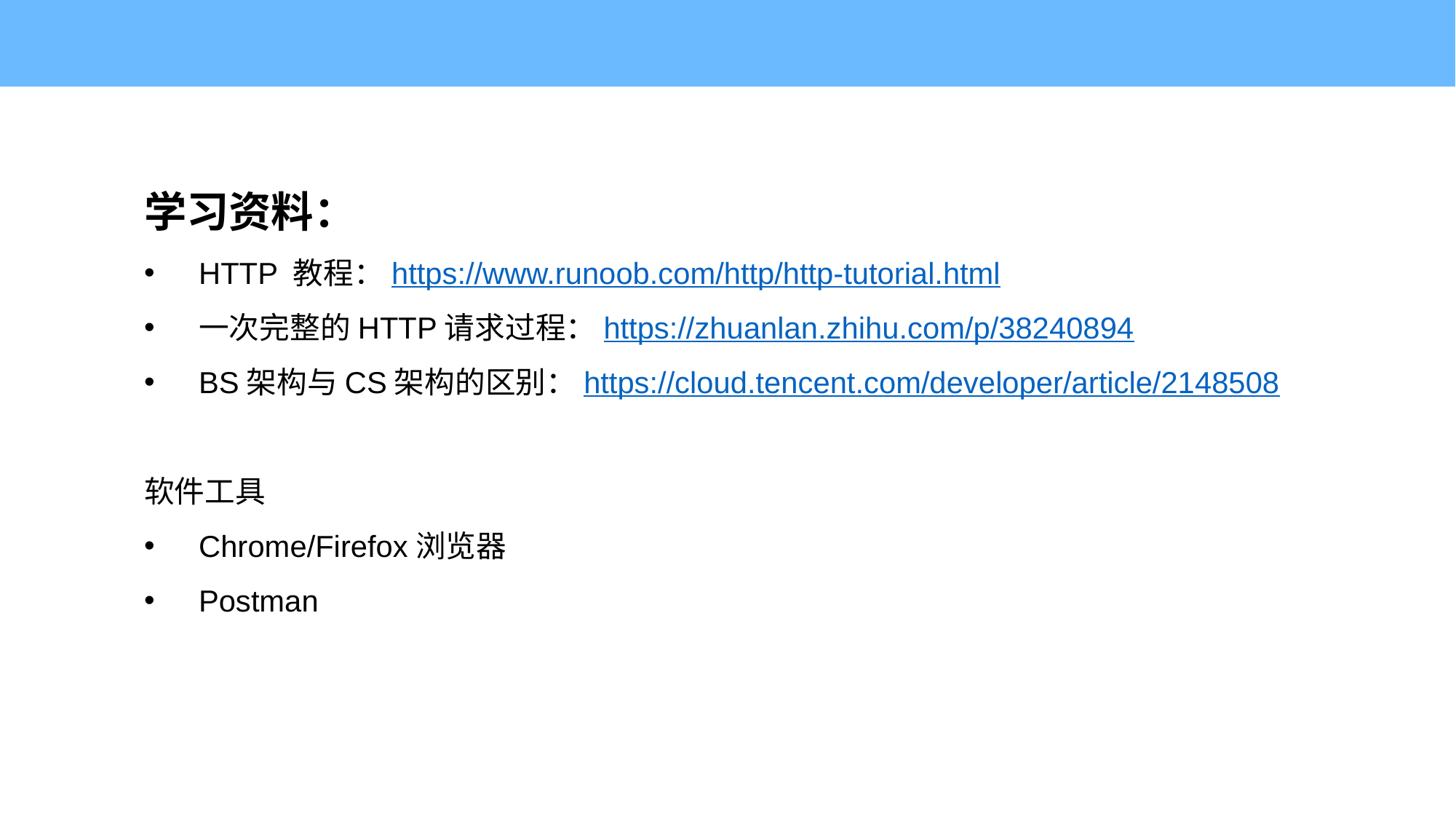

学习资料：
HTTP 教程：https://www.runoob.com/http/http-tutorial.html
一次完整的HTTP请求过程：https://zhuanlan.zhihu.com/p/38240894
BS架构与CS架构的区别：https://cloud.tencent.com/developer/article/2148508

软件工具
Chrome/Firefox浏览器
Postman